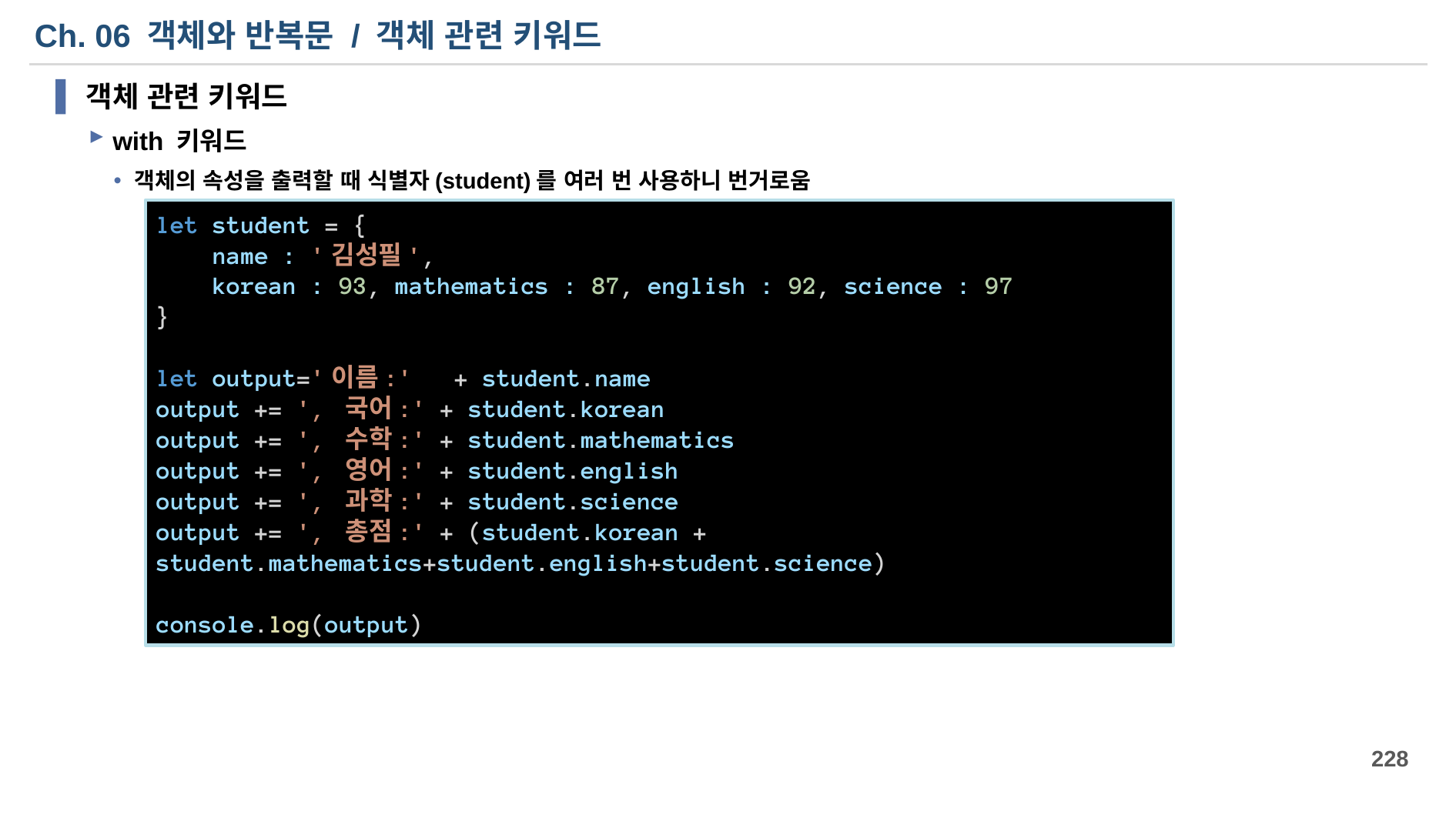

# Ch. 06 객체와 반복문 / 객체 관련 키워드
객체 관련 키워드
with 키워드
객체의 속성을 출력할 때 식별자(student)를 여러 번 사용하니 번거로움

let student = {
    name : '김성필',
    korean : 93, mathematics : 87, english : 92, science : 97
}
let output='이름:'   + student.name
output += ', 국어:' + student.korean
output += ', 수학:' + student.mathematics
output += ', 영어:' + student.english
output += ', 과학:' + student.science
output += ', 총점:' + (student.korean + student.mathematics+student.english+student.science)

console.log(output)
228